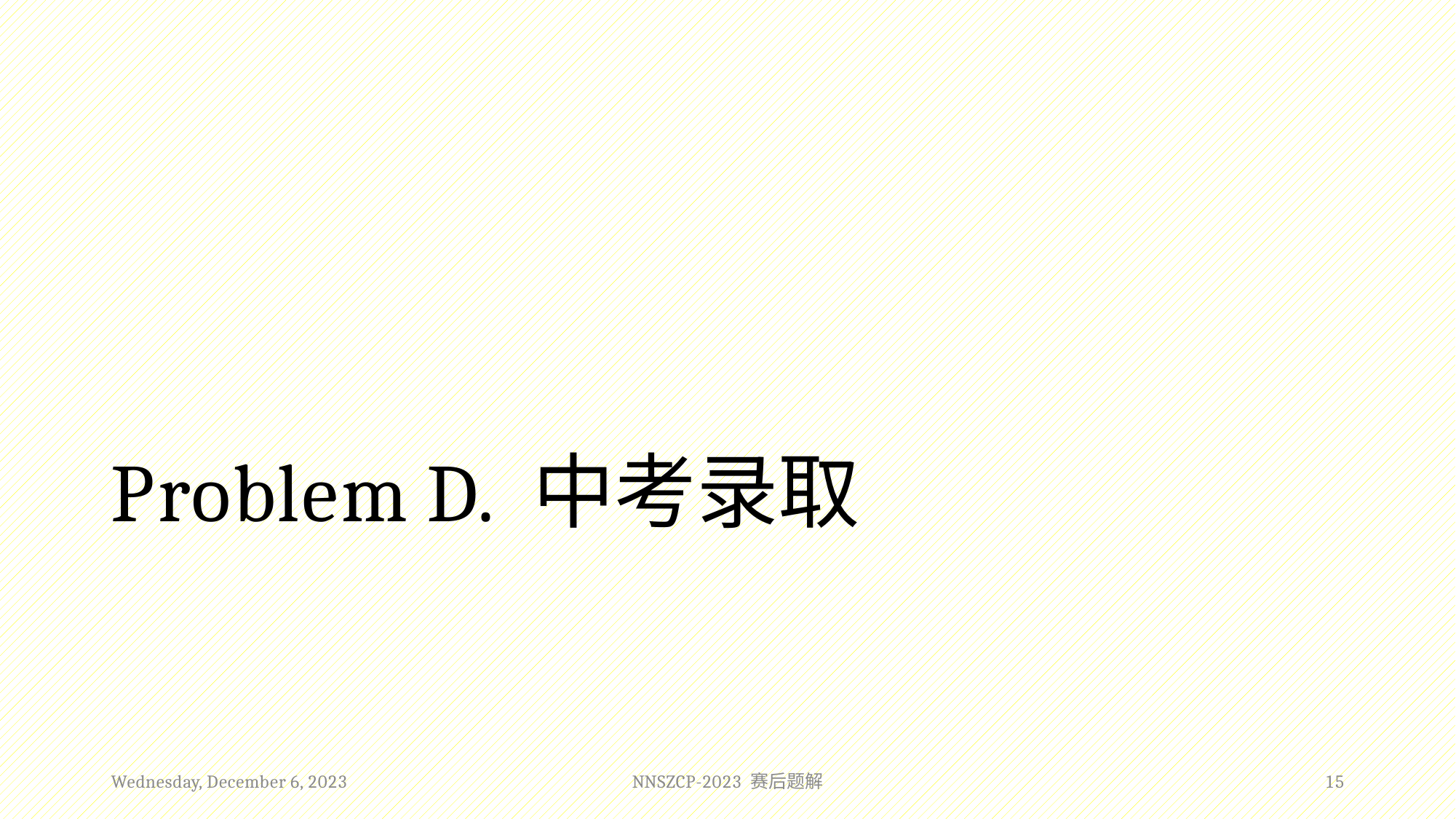

# Problem D. 中考录取
Wednesday, December 6, 2023
NNSZCP-2023 赛后题解
15